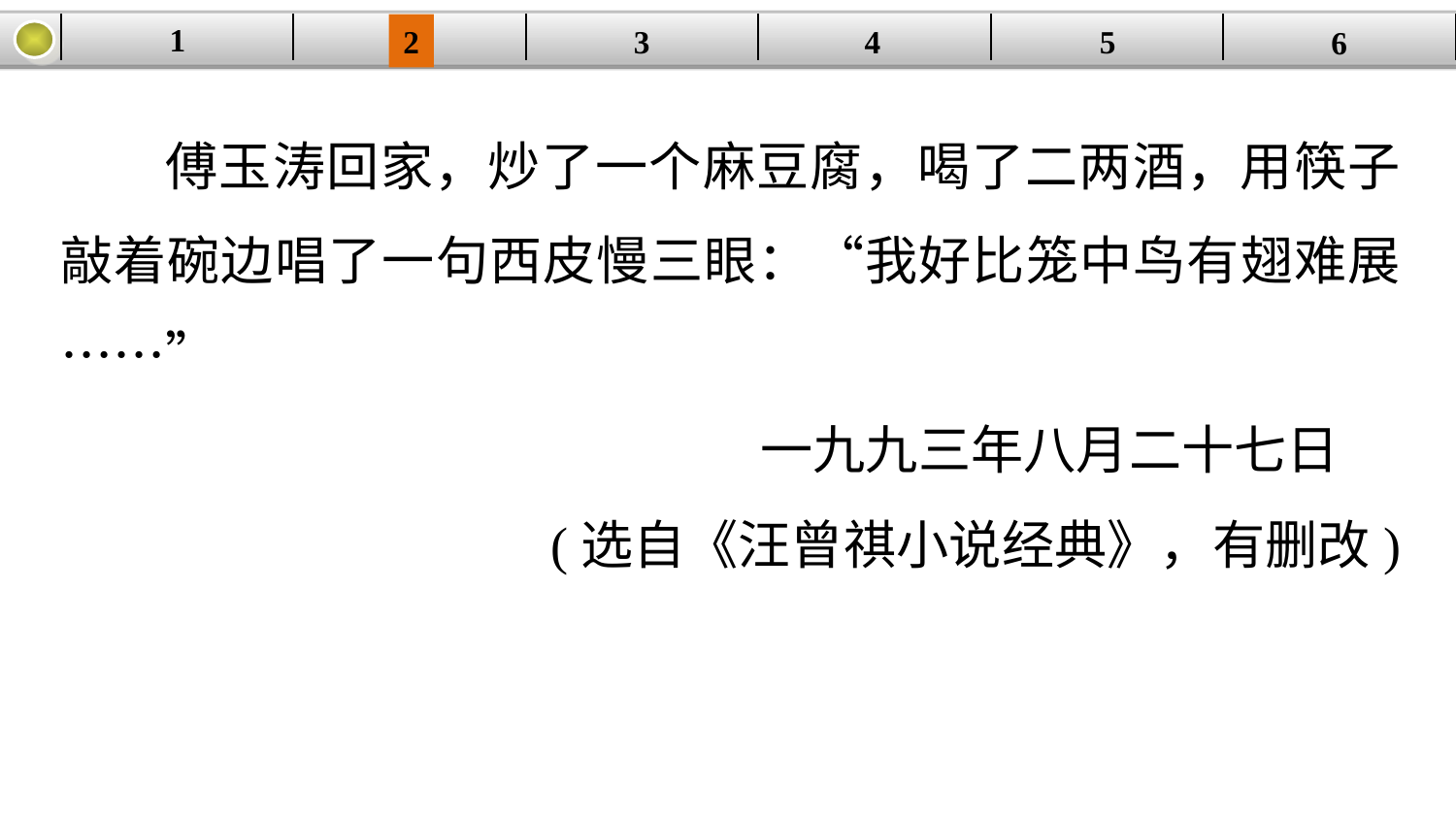

1
|  |  |  |  |  |  |
| --- | --- | --- | --- | --- | --- |
2
3
4
5
6

傅玉涛回家，炒了一个麻豆腐，喝了二两酒，用筷子敲着碗边唱了一句西皮慢三眼：“我好比笼中鸟有翅难展……”
                                                 一九九三年八月二十七日
(选自《汪曾祺小说经典》，有删改)